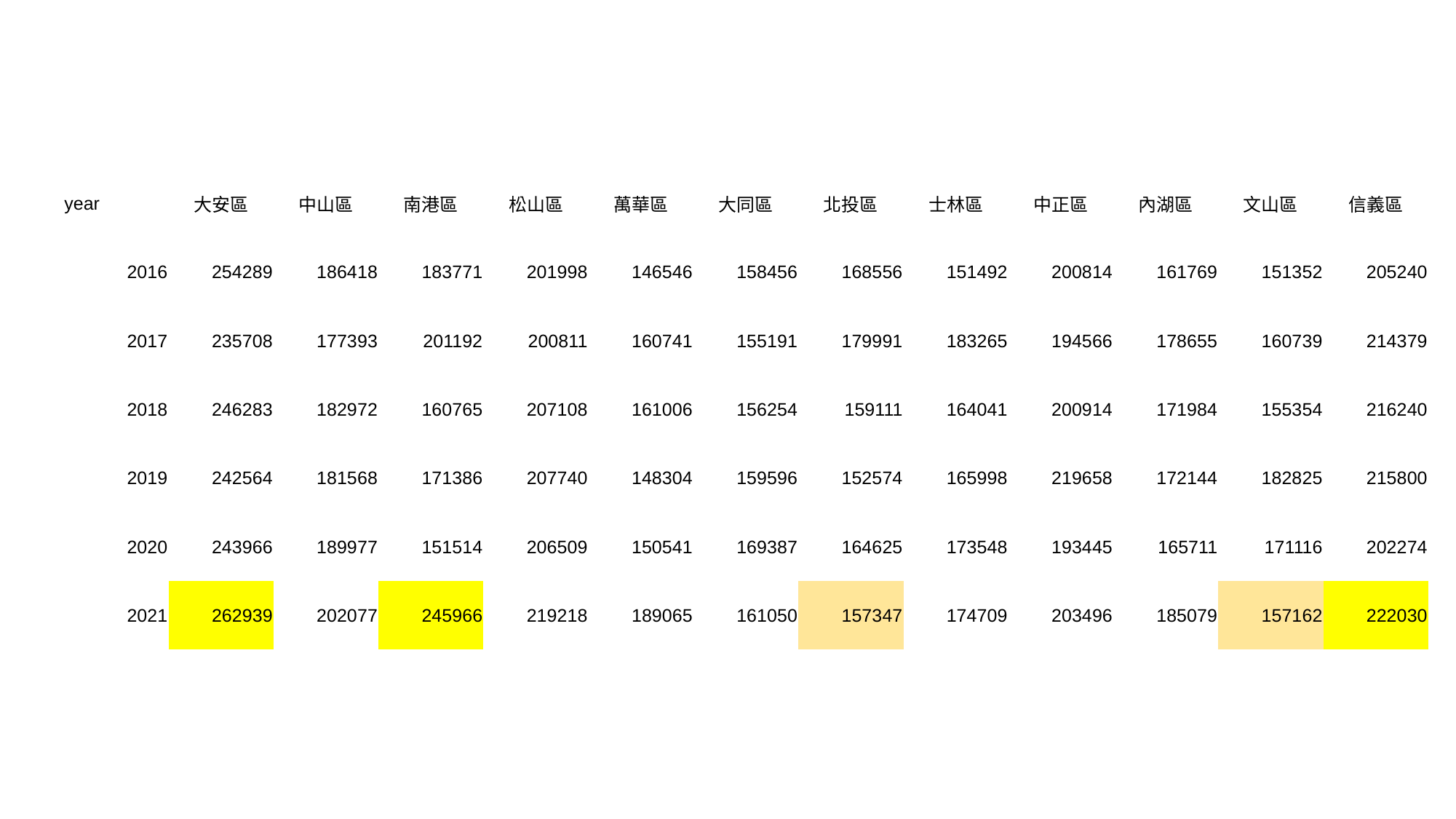

| year | 大安區 | 中山區 | 南港區 | 松山區 | 萬華區 | 大同區 | 北投區 | 士林區 | 中正區 | 內湖區 | 文山區 | 信義區 |
| --- | --- | --- | --- | --- | --- | --- | --- | --- | --- | --- | --- | --- |
| 2016 | 254289 | 186418 | 183771 | 201998 | 146546 | 158456 | 168556 | 151492 | 200814 | 161769 | 151352 | 205240 |
| 2017 | 235708 | 177393 | 201192 | 200811 | 160741 | 155191 | 179991 | 183265 | 194566 | 178655 | 160739 | 214379 |
| 2018 | 246283 | 182972 | 160765 | 207108 | 161006 | 156254 | 159111 | 164041 | 200914 | 171984 | 155354 | 216240 |
| 2019 | 242564 | 181568 | 171386 | 207740 | 148304 | 159596 | 152574 | 165998 | 219658 | 172144 | 182825 | 215800 |
| 2020 | 243966 | 189977 | 151514 | 206509 | 150541 | 169387 | 164625 | 173548 | 193445 | 165711 | 171116 | 202274 |
| 2021 | 262939 | 202077 | 245966 | 219218 | 189065 | 161050 | 157347 | 174709 | 203496 | 185079 | 157162 | 222030 |